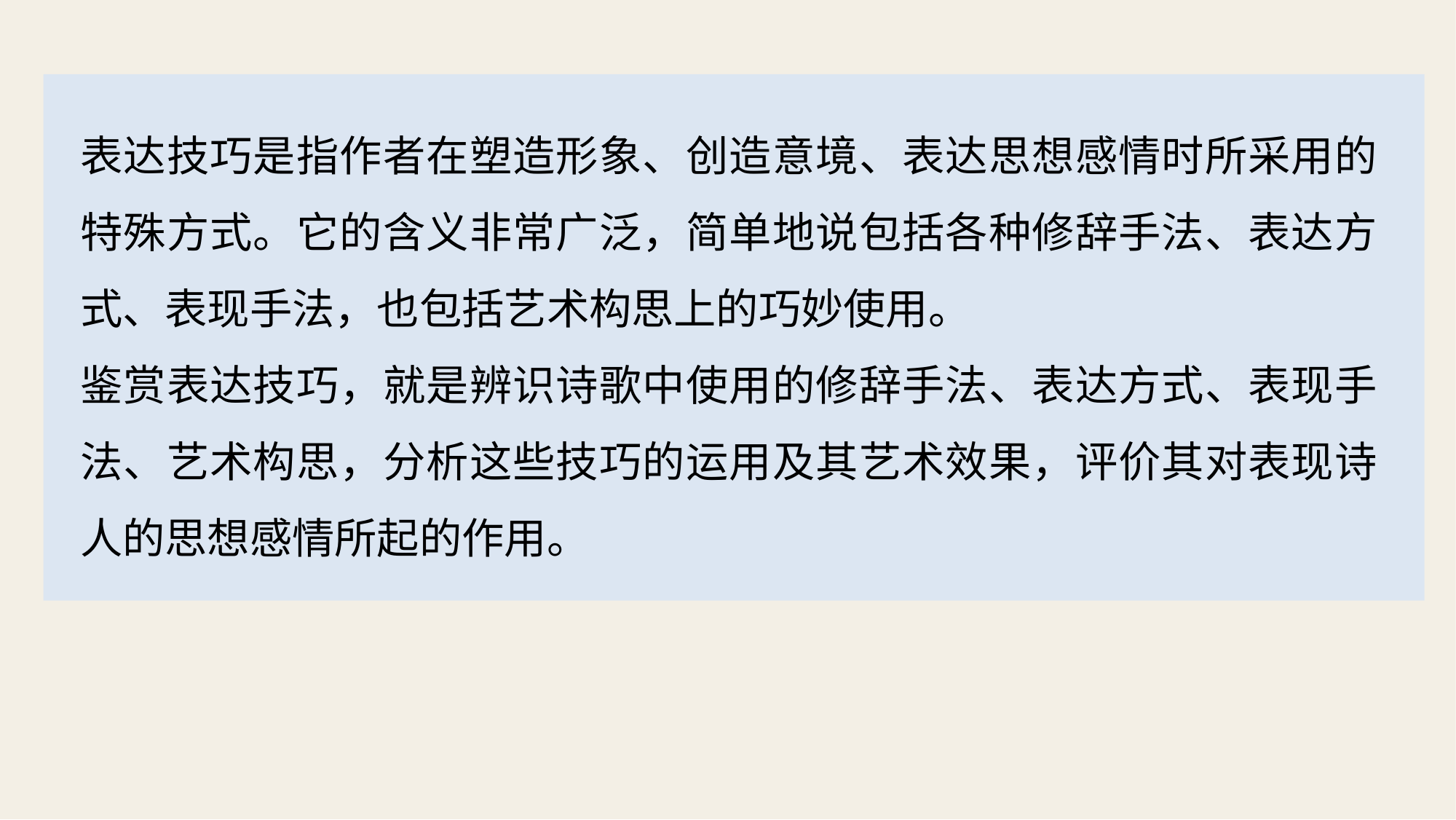

表达技巧是指作者在塑造形象、创造意境、表达思想感情时所采用的特殊方式。它的含义非常广泛，简单地说包括各种修辞手法、表达方式、表现手法，也包括艺术构思上的巧妙使用。
鉴赏表达技巧，就是辨识诗歌中使用的修辞手法、表达方式、表现手法、艺术构思，分析这些技巧的运用及其艺术效果，评价其对表现诗人的思想感情所起的作用。